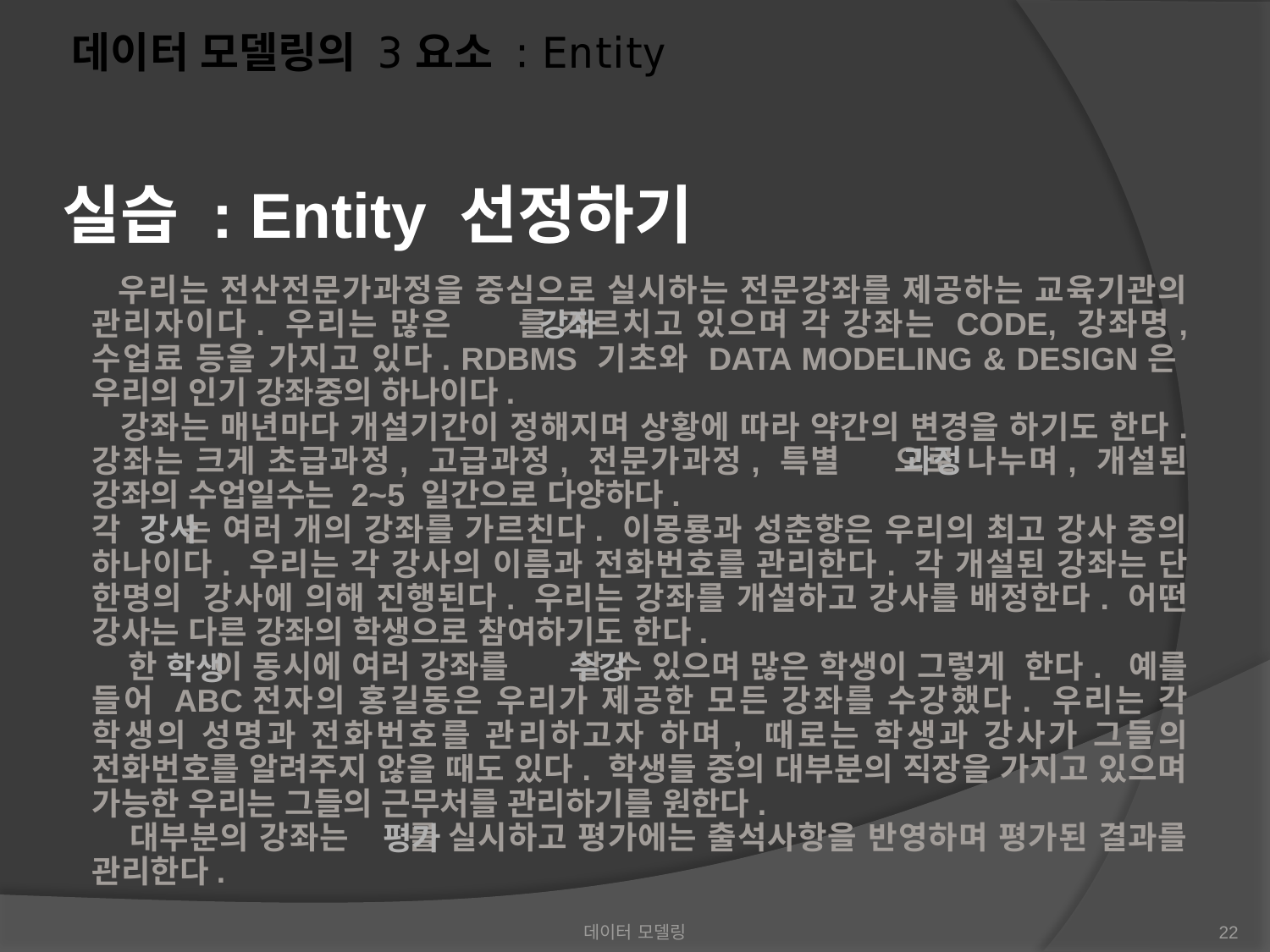

데이터 모델링의 3요소 : Entity
실습 : Entity 선정하기
  우리는 전산전문가과정을 중심으로 실시하는 전문강좌를 제공하는 교육기관의 관리자이다. 우리는 많은      를 가르치고 있으며 각 강좌는 CODE, 강좌명, 수업료 등을 가지고 있다. RDBMS 기초와 DATA MODELING & DESIGN은  우리의 인기 강좌중의 하나이다.
  강좌는 매년마다 개설기간이 정해지며 상황에 따라 약간의 변경을 하기도 한다. 강좌는 크게 초급과정, 고급과정, 전문가과정, 특별     으로 나누며, 개설된 강좌의 수업일수는 2~5 일간으로 다양하다.
각      는 여러 개의 강좌를 가르친다. 이몽룡과 성춘향은 우리의 최고 강사 중의 하나이다. 우리는 각 강사의 이름과 전화번호를 관리한다. 각 개설된 강좌는 단 한명의  강사에 의해 진행된다. 우리는 강좌를 개설하고 강사를 배정한다. 어떤 강사는 다른 강좌의 학생으로 참여하기도 한다.
   한      이 동시에 여러 강좌를       할 수 있으며 많은 학생이 그렇게  한다.  예를 들어 ABC전자의 홍길동은 우리가 제공한 모든 강좌를 수강했다. 우리는 각 학생의 성명과 전화번호를 관리하고자 하며, 때로는 학생과 강사가 그들의 전화번호를 알려주지 않을 때도 있다. 학생들 중의 대부분의 직장을 가지고 있으며 가능한 우리는 그들의 근무처를 관리하기를 원한다.
   대부분의 강좌는      를 실시하고 평가에는 출석사항을 반영하며 평가된 결과를 관리한다.
강좌
과정
강사
수강
학생
평가
데이터 모델링
22